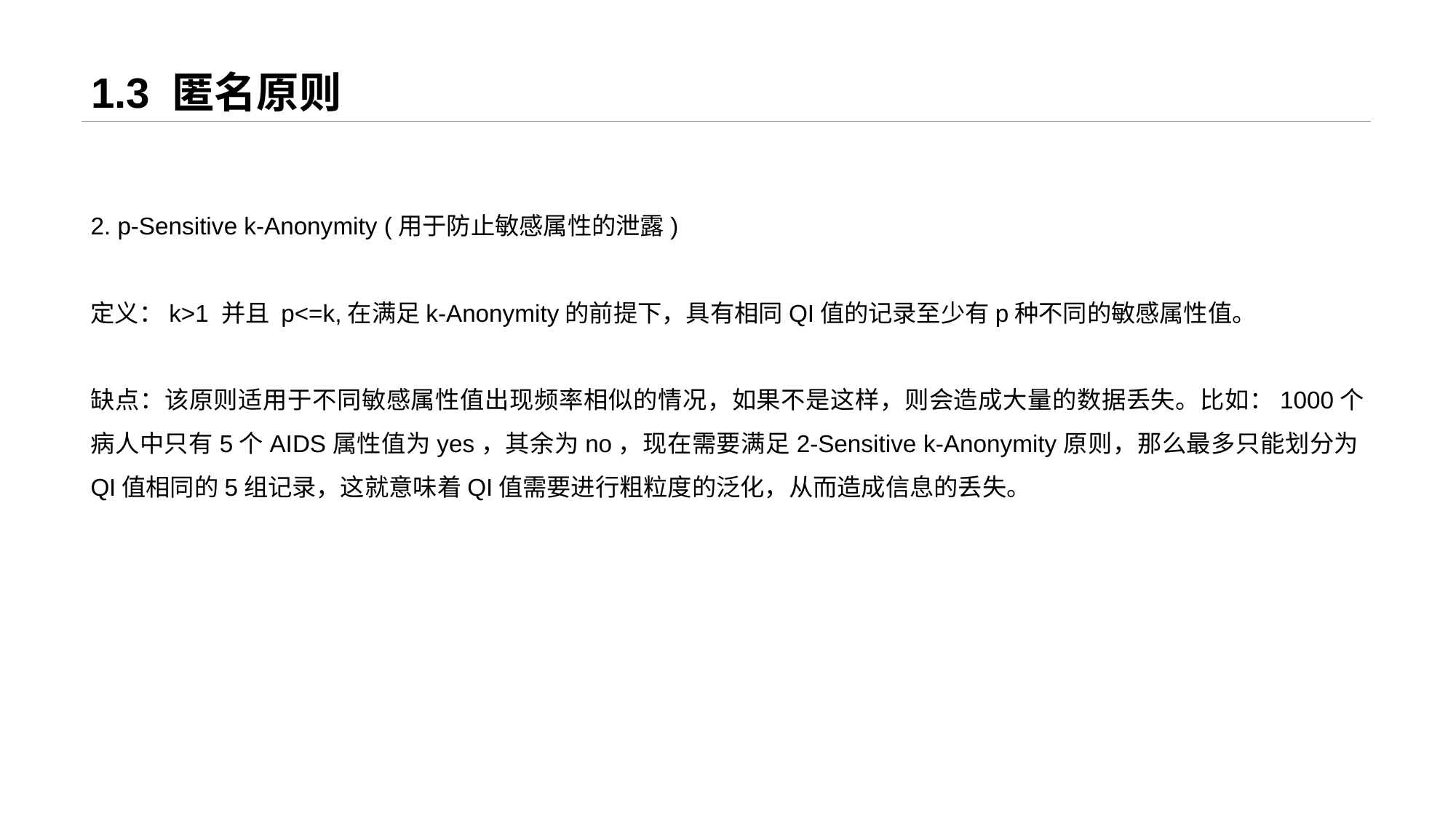

# 1.3 匿名原则
2. p-Sensitive k-Anonymity (用于防止敏感属性的泄露)

定义：k>1 并且 p<=k,在满足k-Anonymity的前提下，具有相同QI值的记录至少有p种不同的敏感属性值。

缺点：该原则适用于不同敏感属性值出现频率相似的情况，如果不是这样，则会造成大量的数据丢失。比如：1000个病人中只有5个AIDS属性值为yes，其余为no，现在需要满足2-Sensitive k-Anonymity原则，那么最多只能划分为QI值相同的5组记录，这就意味着QI值需要进行粗粒度的泛化，从而造成信息的丢失。